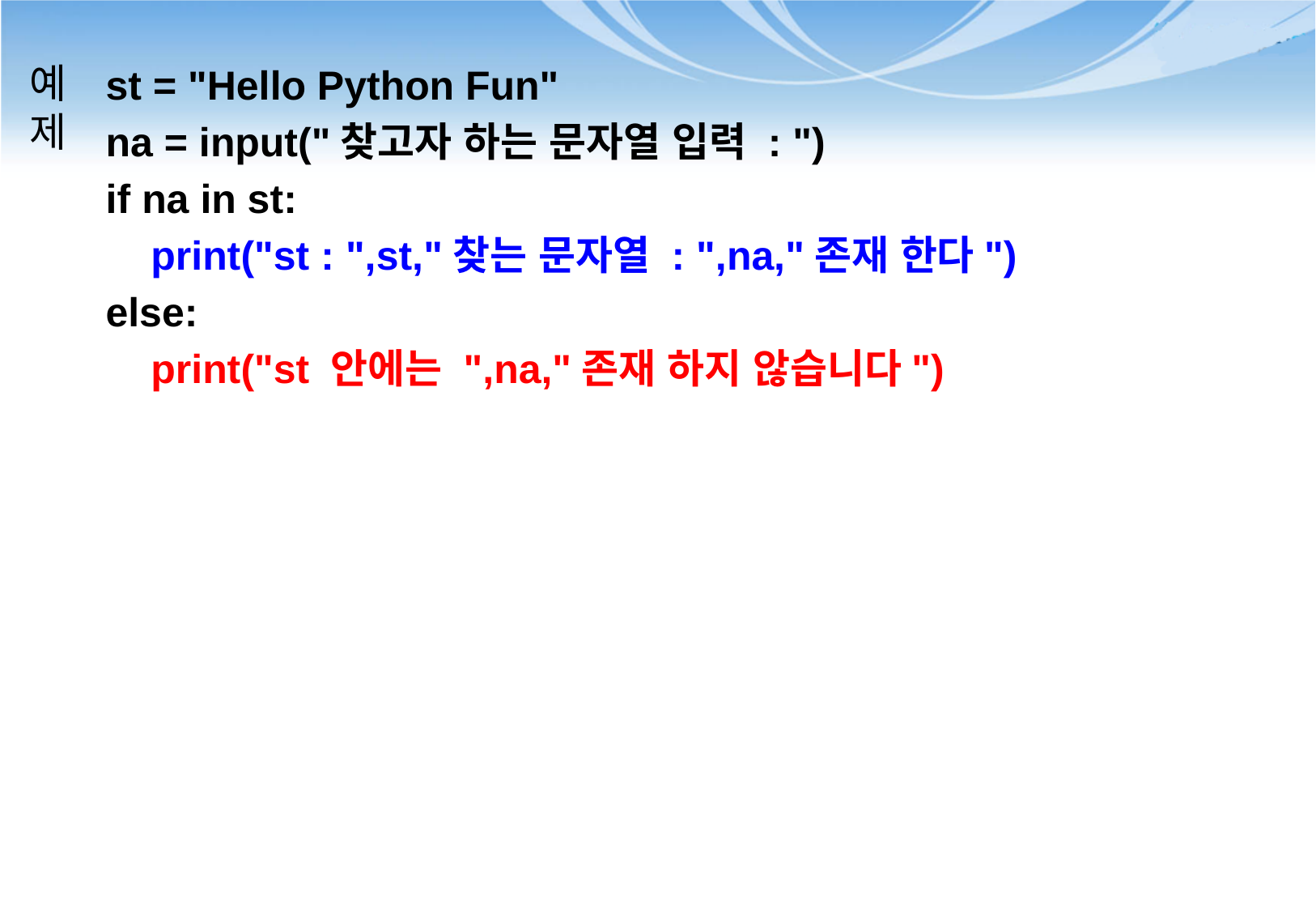

# 예 제
st = "Hello Python Fun"
na = input("찾고자 하는 문자열 입력 : ")
if na in st:
    print("st : ",st,"찾는 문자열 : ",na,"존재 한다")
else:
    print("st 안에는 ",na,"존재 하지 않습니다")